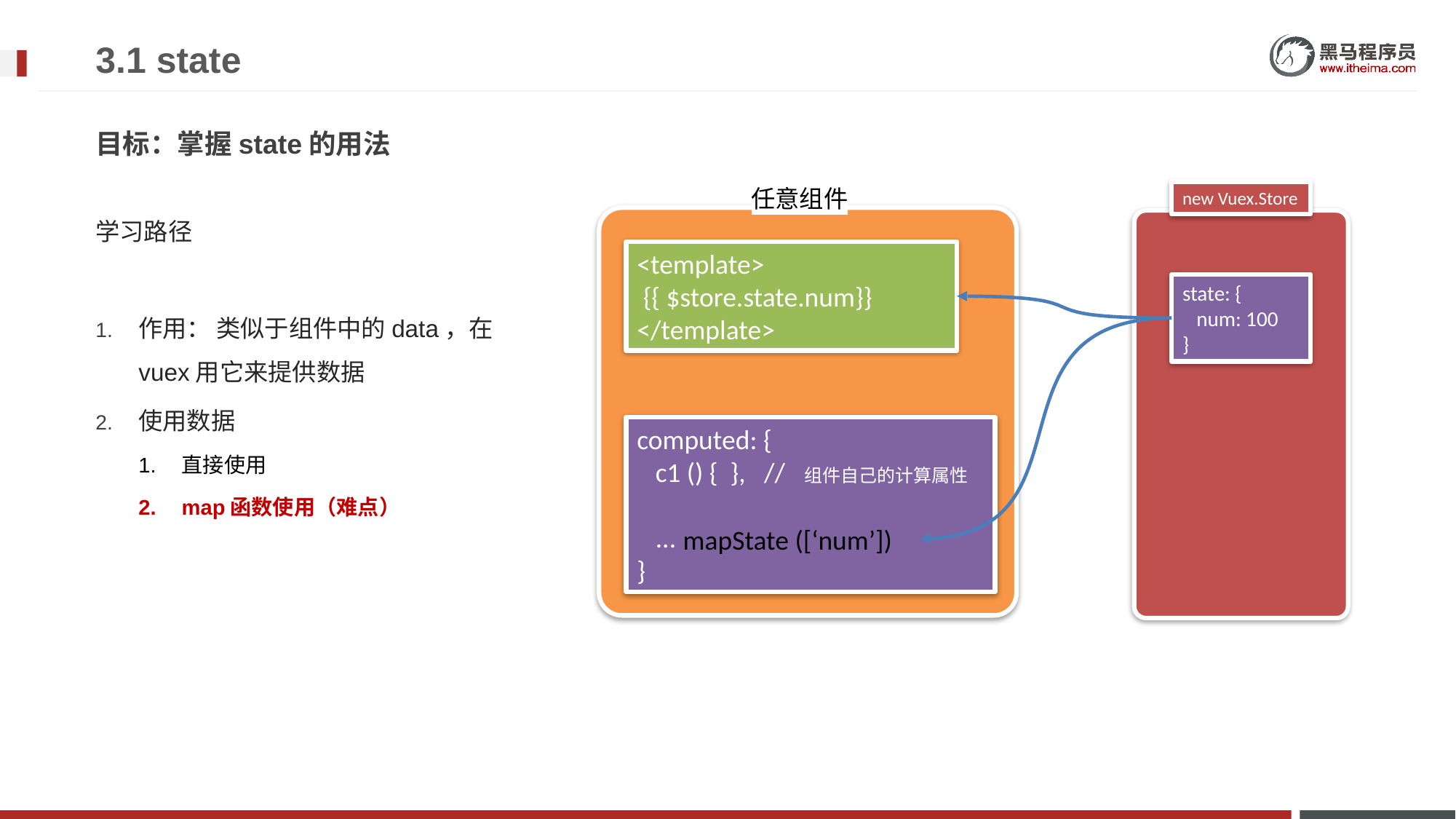

# 3.1 state
目标：掌握state的用法
任意组件
new Vuex.Store
学习路径

作用： 类似于组件中的data，在vuex用它来提供数据
使用数据
直接使用
map函数使用（难点）

<template>
 {{ $store.state.num}}
</template>
state: {
   num: 100
}
computed: {
   c1 () {  },   //  组件自己的计算属性

   ...
}
mapState ([‘num’])